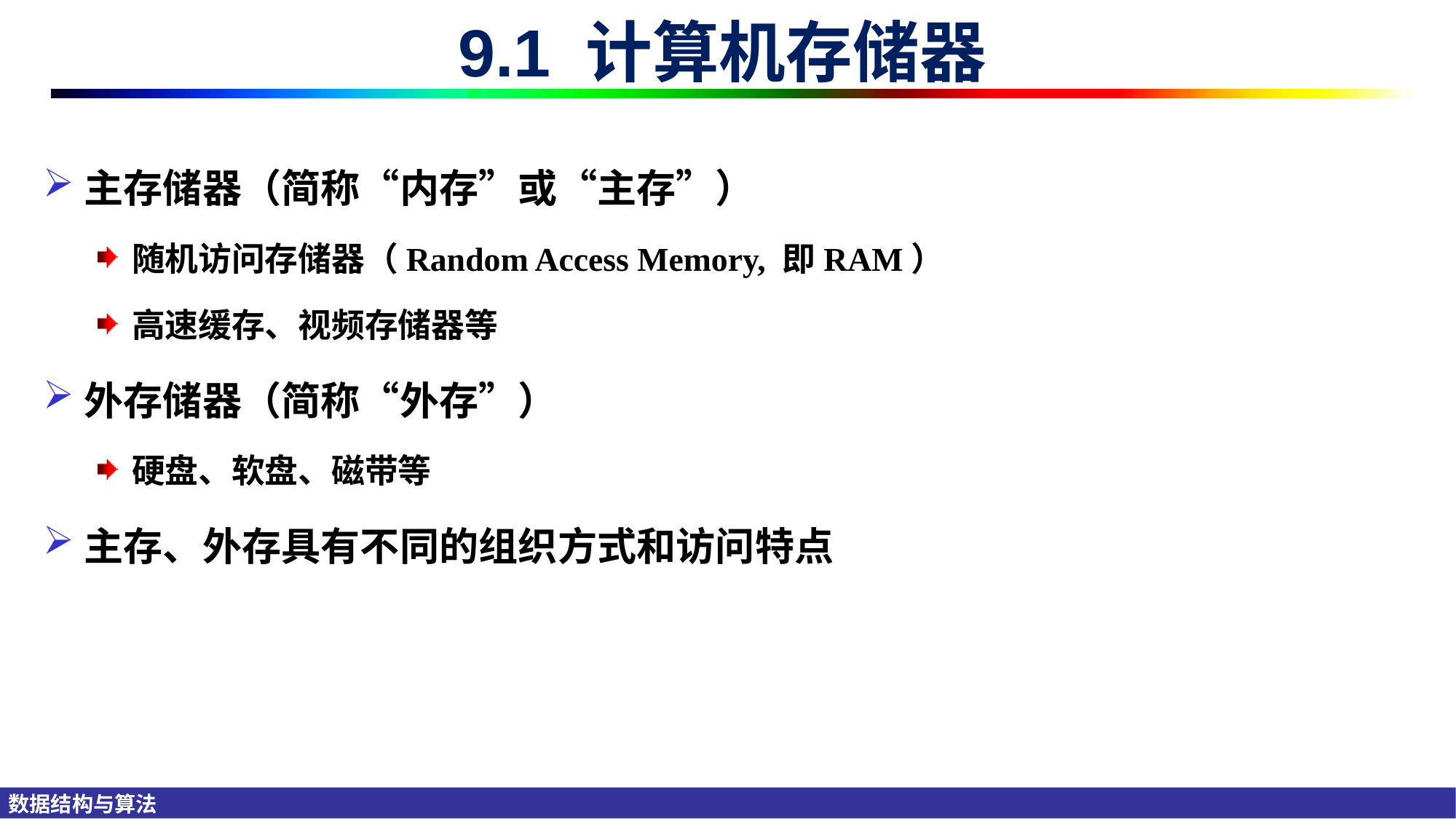

9.1 计算机存储器
主存储器（简称“内存”或“主存”）
随机访问存储器（Random Access Memory, 即RAM）
高速缓存、视频存储器等
外存储器（简称“外存”）
硬盘、软盘、磁带等
主存、外存具有不同的组织方式和访问特点